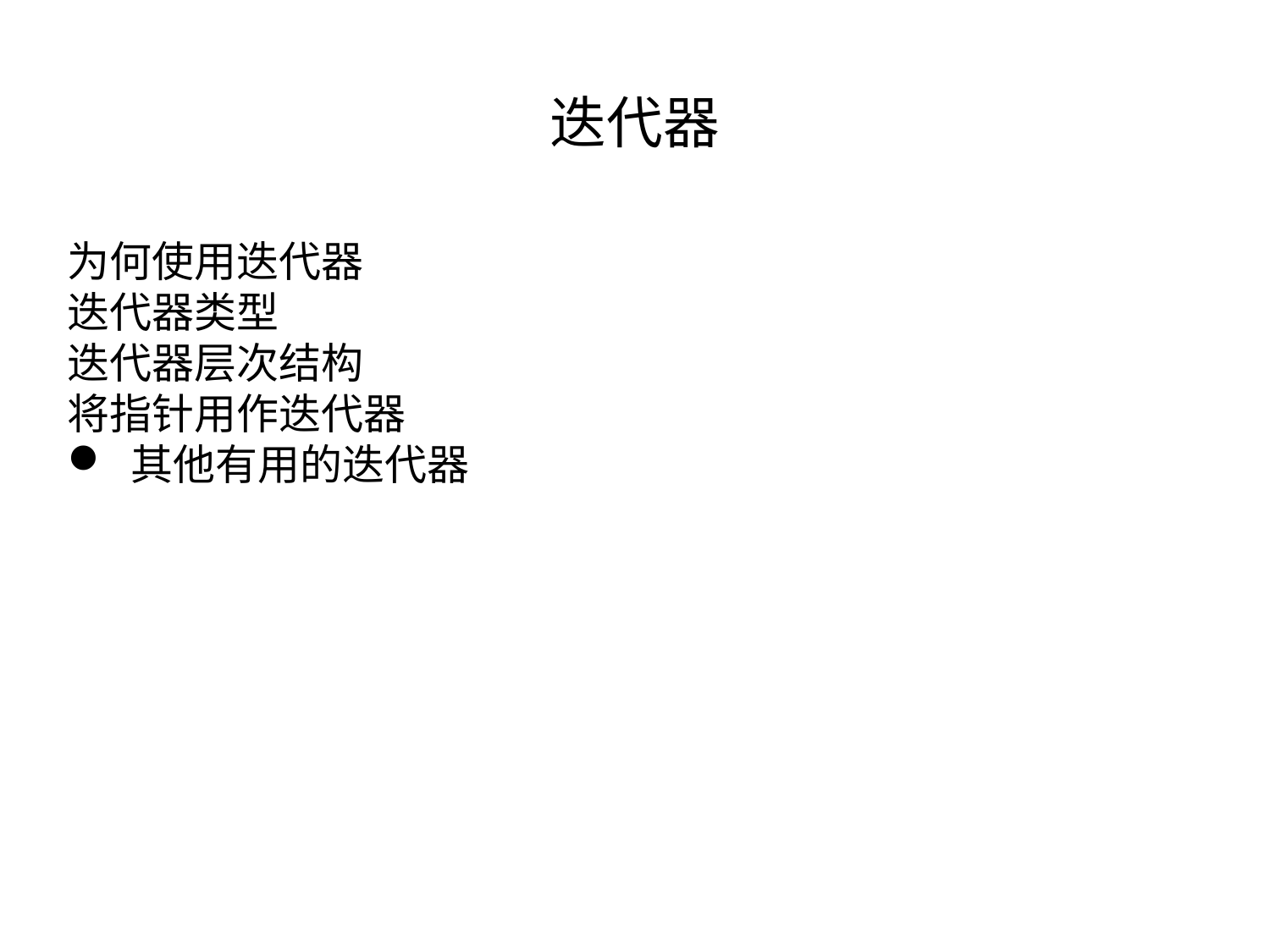

迭代器
为何使用迭代器
迭代器类型
迭代器层次结构
将指针用作迭代器
其他有用的迭代器